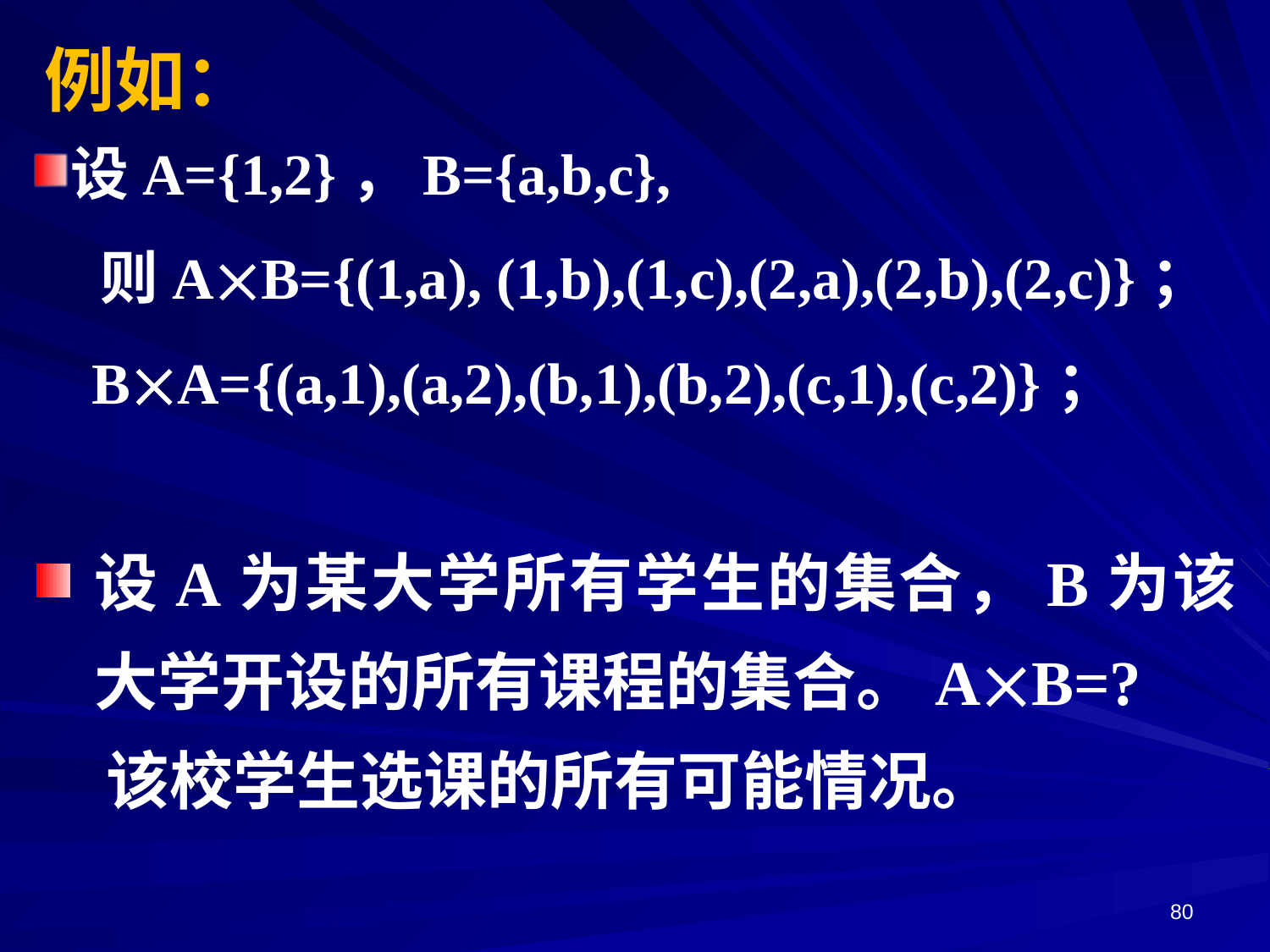

例如：
设A={1,2}，B={a,b,c},
    则A×B={(1,a), (1,b),(1,c),(2,a),(2,b),(2,c)}；
    B×A={(a,1),(a,2),(b,1),(b,2),(c,1),(c,2)}；

设A为某大学所有学生的集合，B为该大学开设的所有课程的集合。A×B=?
    该校学生选课的所有可能情况。

80